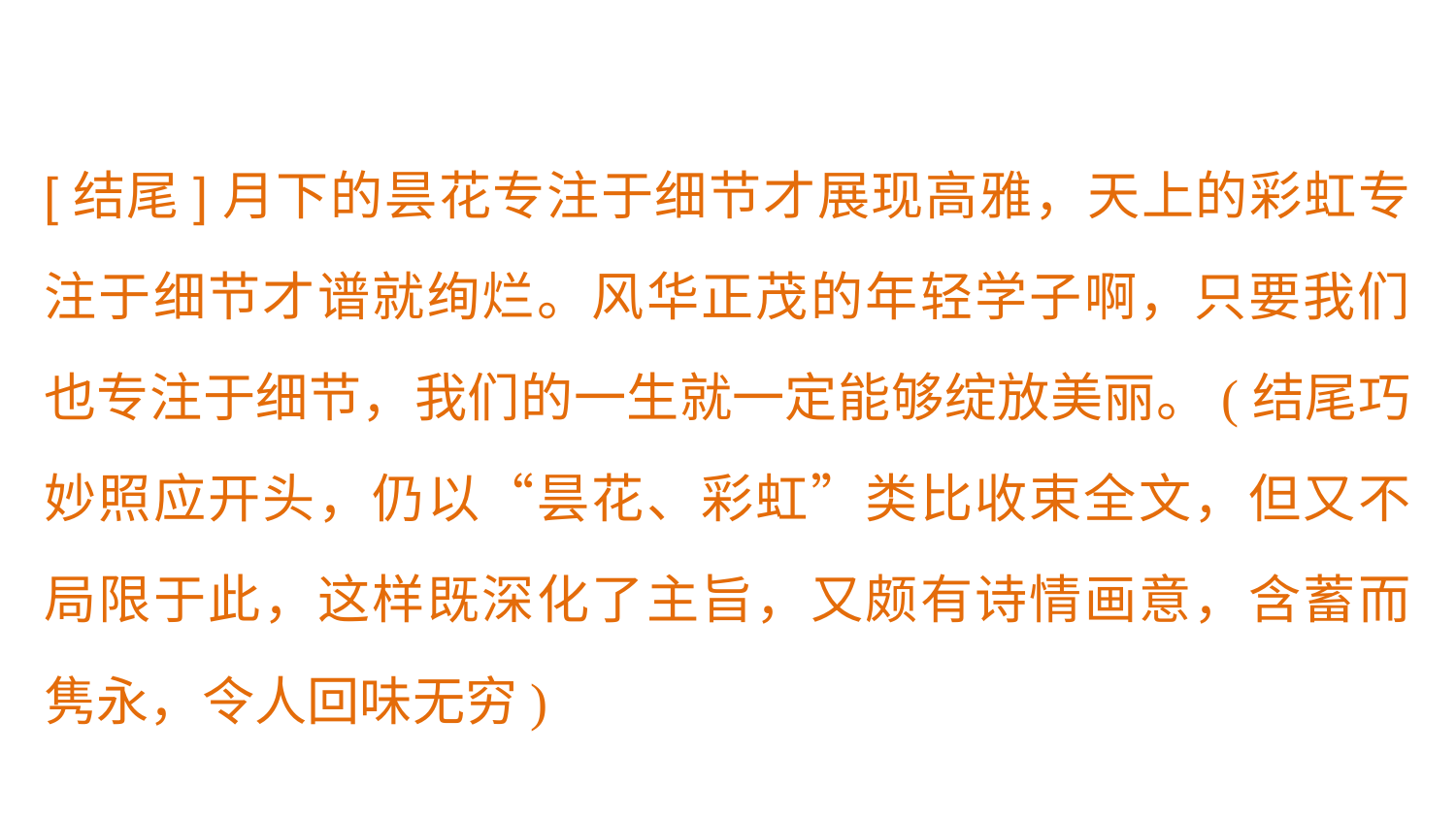

[结尾]月下的昙花专注于细节才展现高雅，天上的彩虹专注于细节才谱就绚烂。风华正茂的年轻学子啊，只要我们也专注于细节，我们的一生就一定能够绽放美丽。(结尾巧妙照应开头，仍以“昙花、彩虹”类比收束全文，但又不局限于此，这样既深化了主旨，又颇有诗情画意，含蓄而隽永，令人回味无穷)